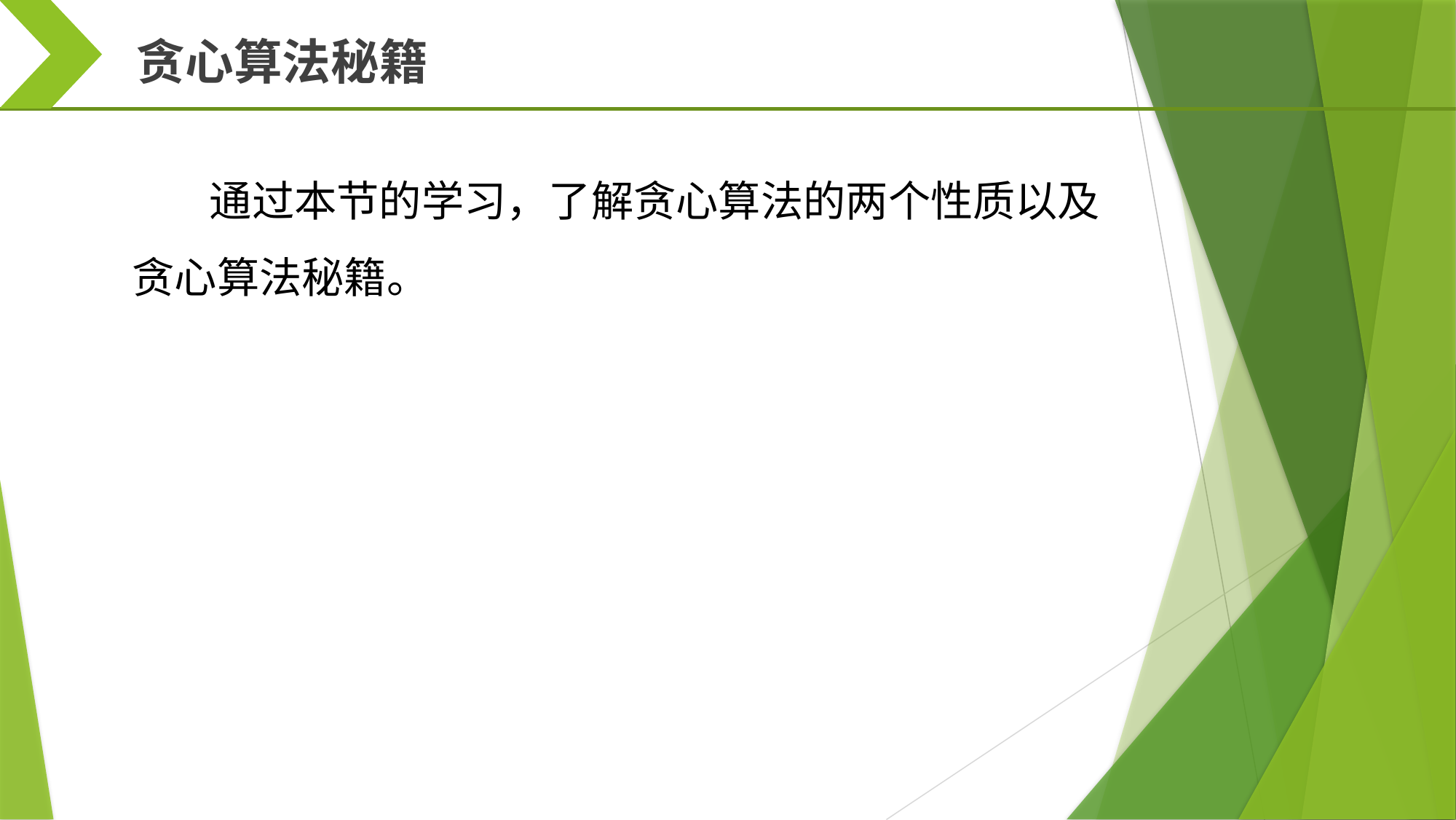

贪心算法秘籍
通过本节的学习，了解贪心算法的两个性质以及贪心算法秘籍。